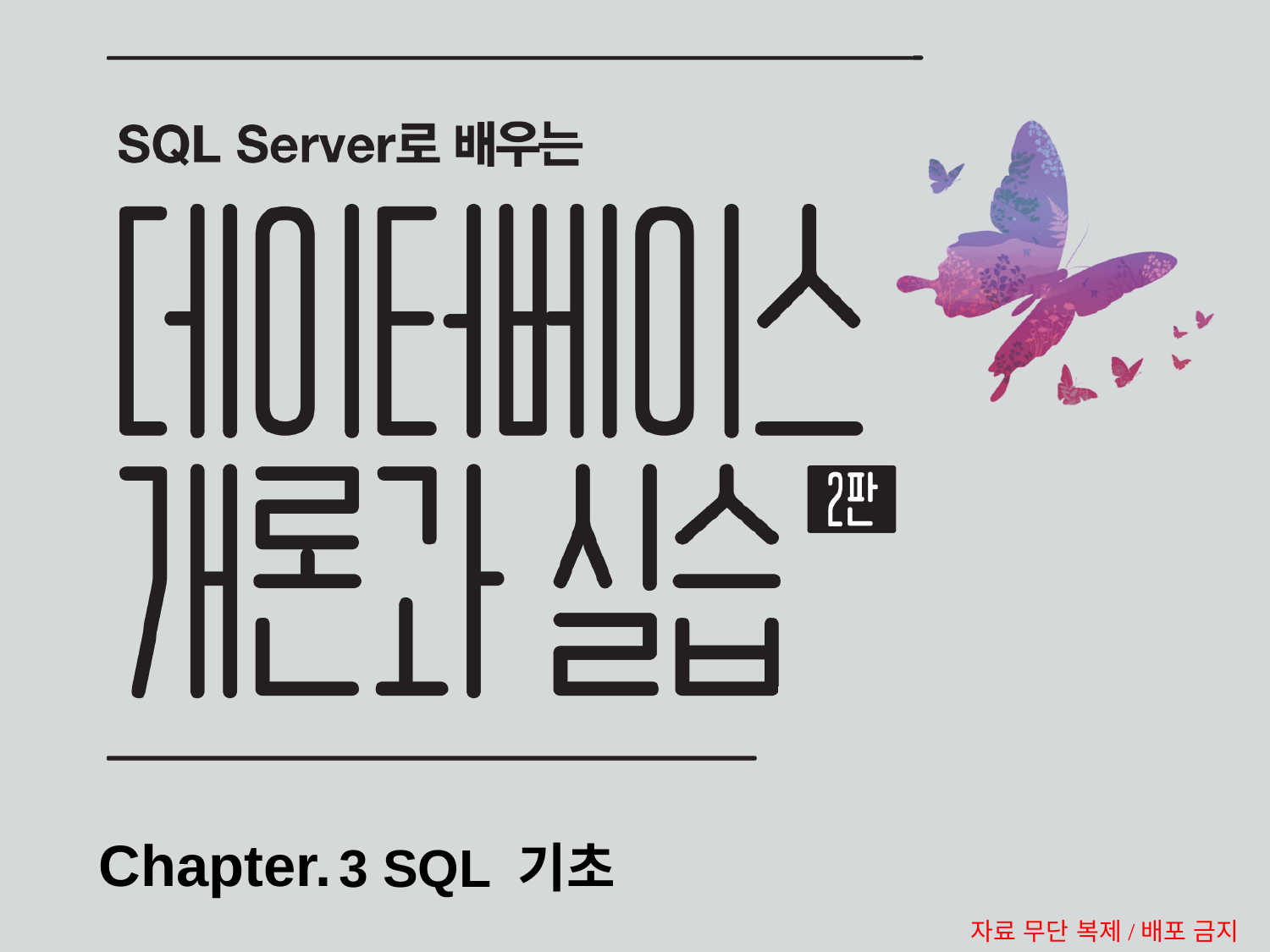

# 3 SQL 기초
자료 무단 복제/배포 금지